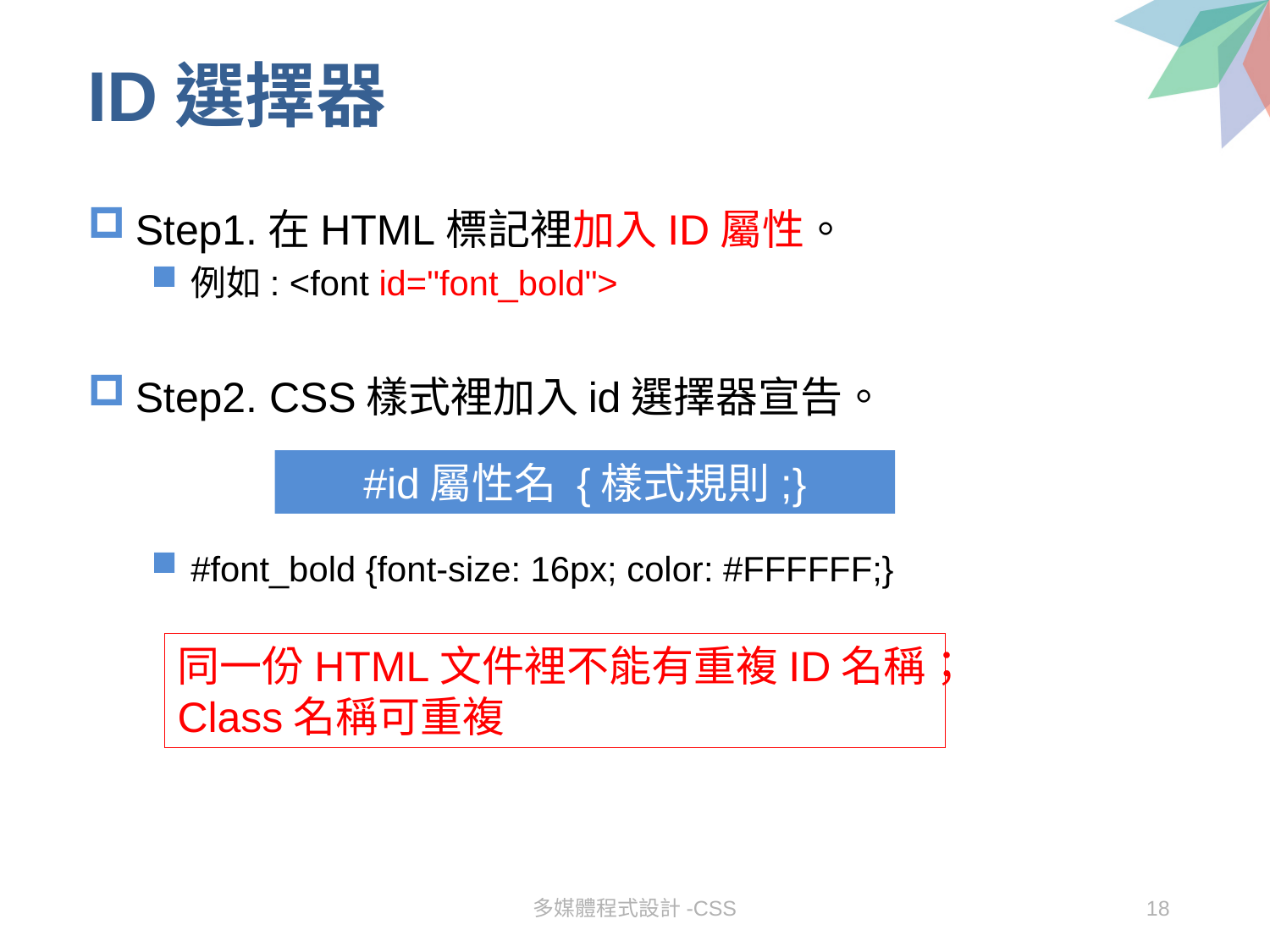

# ID選擇器
Step1.在HTML標記裡加入ID屬性。
例如: <font id="font_bold">

Step2. CSS樣式裡加入id選擇器宣告。

#font_bold {font-size: 16px; color: #FFFFFF;}
#id屬性名 {樣式規則;}
同一份HTML文件裡不能有重複ID名稱；Class名稱可重複
多媒體程式設計-CSS
18